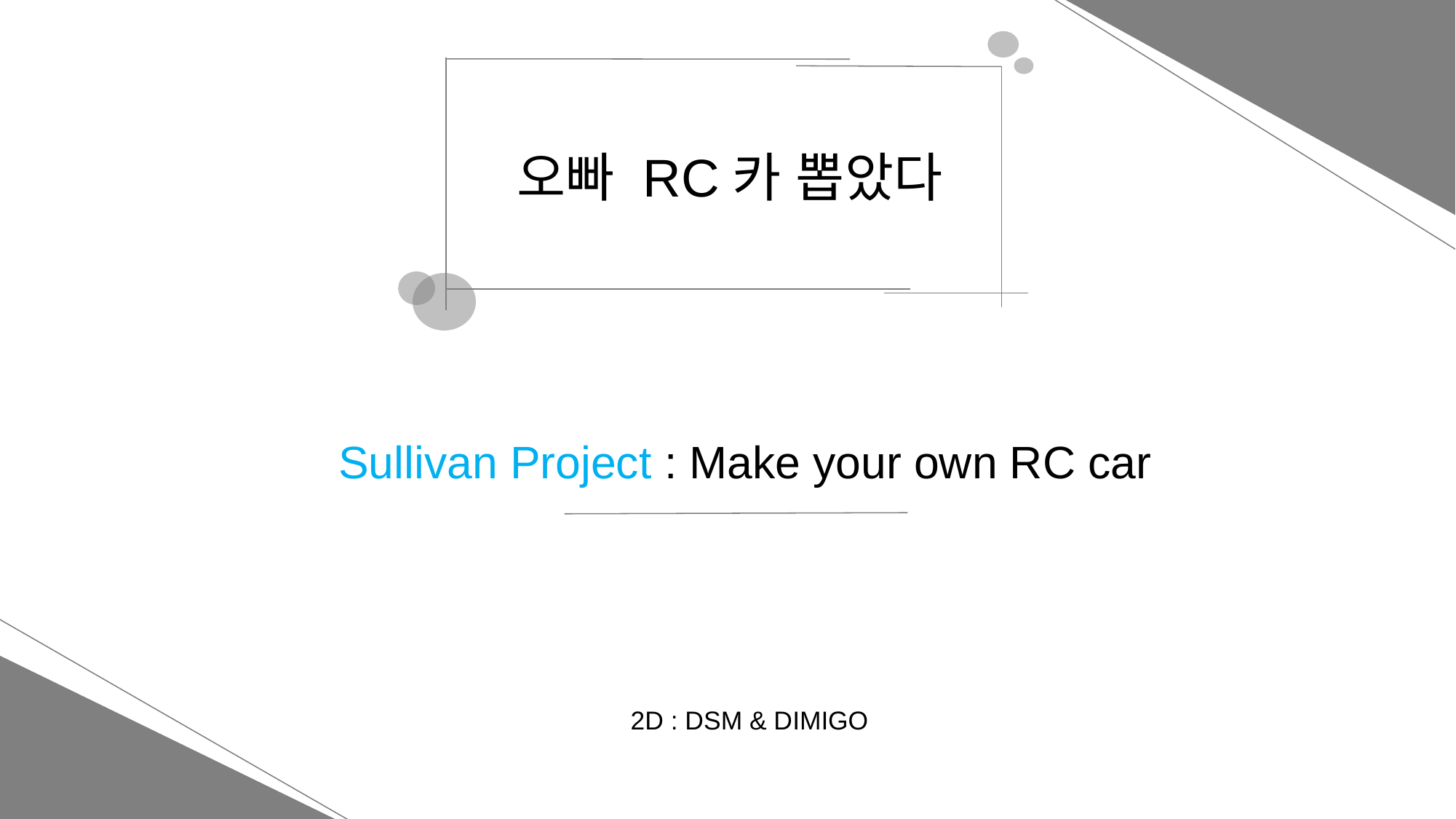

오빠 RC카 뽑았다

Sullivan Project : Make your own RC car

2D : DSM & DIMIGO